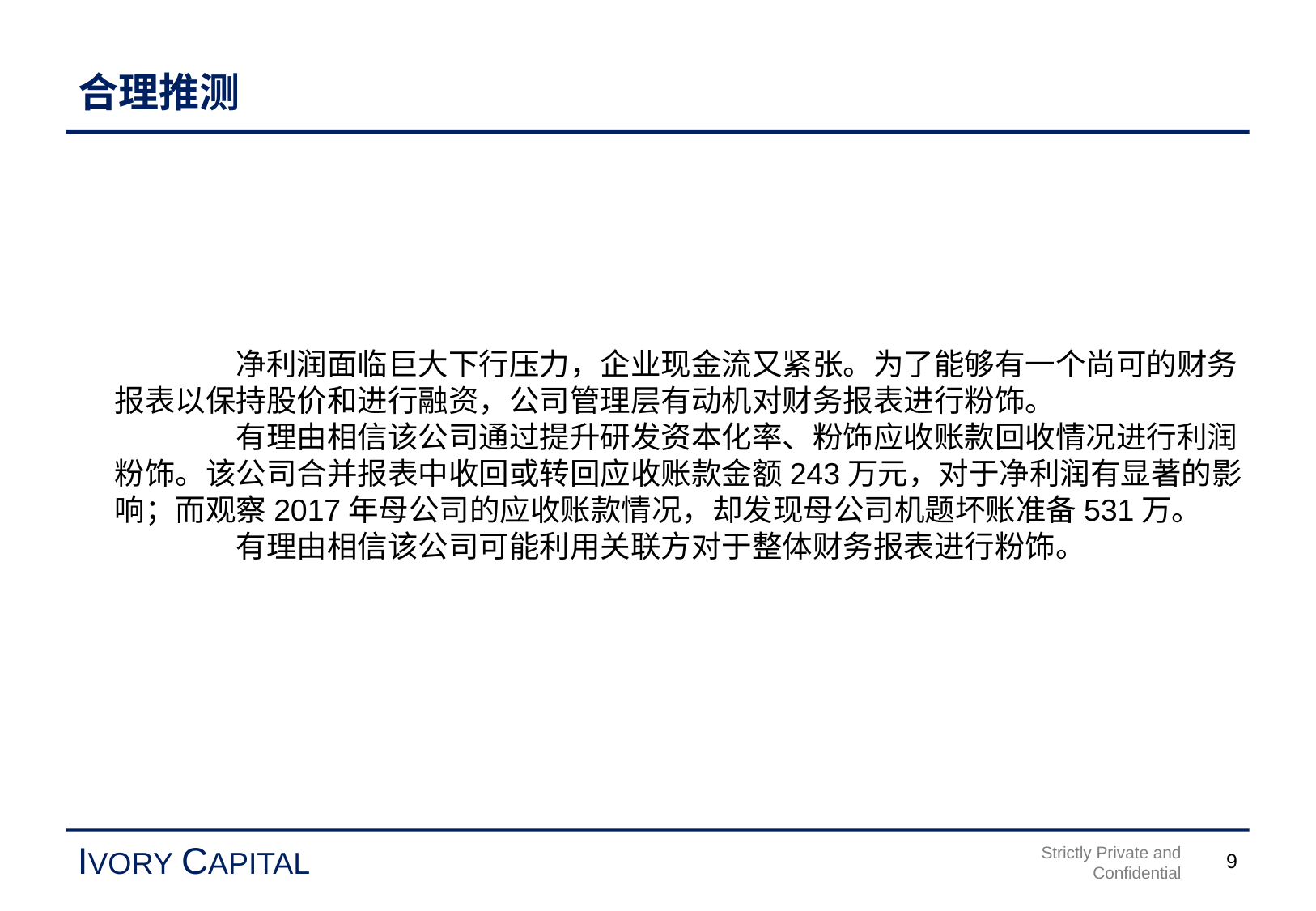

# 合理推测
	净利润面临巨大下行压力，企业现金流又紧张。为了能够有一个尚可的财务报表以保持股价和进行融资，公司管理层有动机对财务报表进行粉饰。
	有理由相信该公司通过提升研发资本化率、粉饰应收账款回收情况进行利润粉饰。该公司合并报表中收回或转回应收账款金额243万元，对于净利润有显著的影响；而观察2017年母公司的应收账款情况，却发现母公司机题坏账准备531万。
	有理由相信该公司可能利用关联方对于整体财务报表进行粉饰。
9